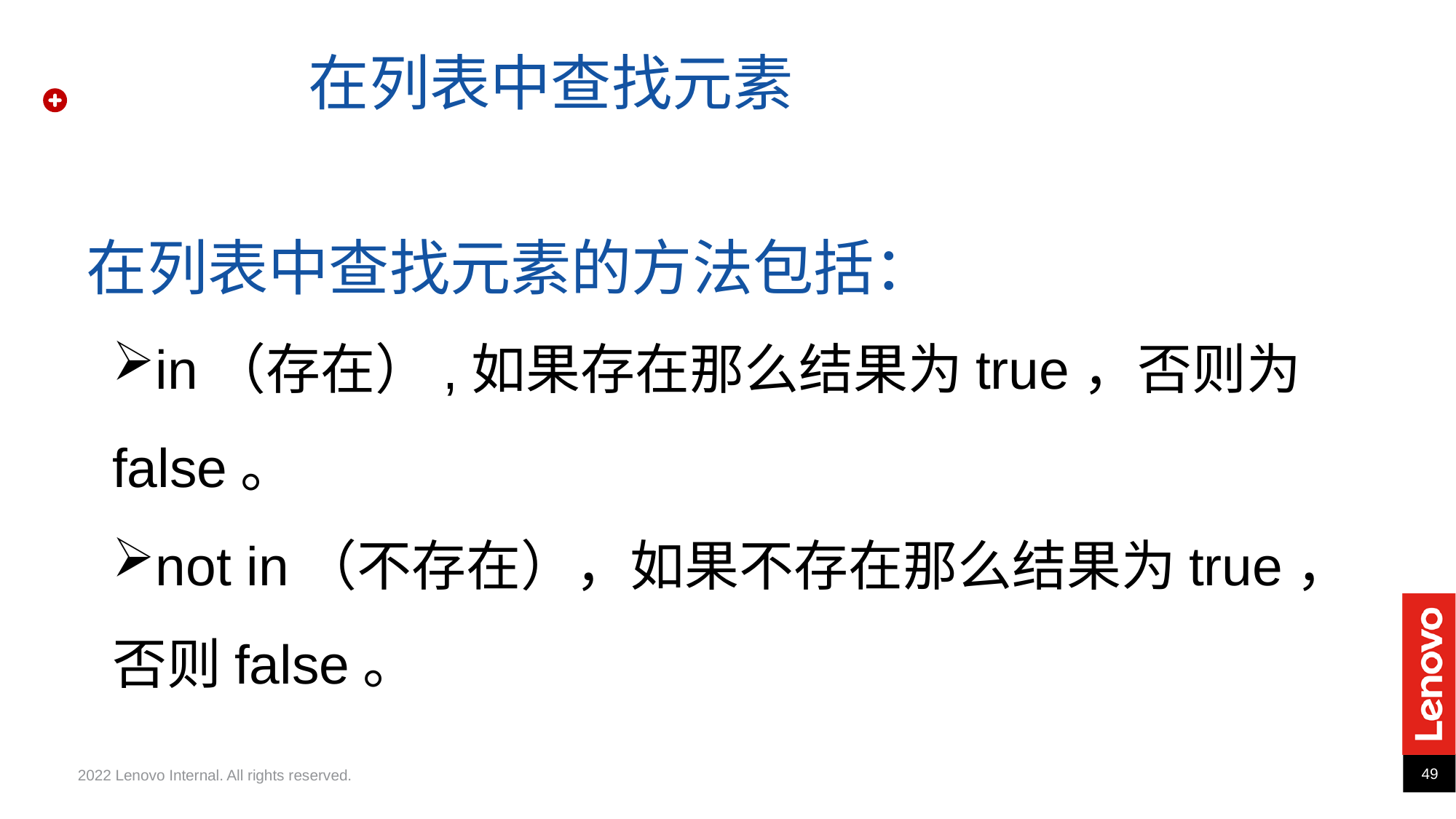

在列表中查找元素
在列表中查找元素的方法包括：
in（存在）,如果存在那么结果为true，否则为false。
not in（不存在），如果不存在那么结果为true，否则false。